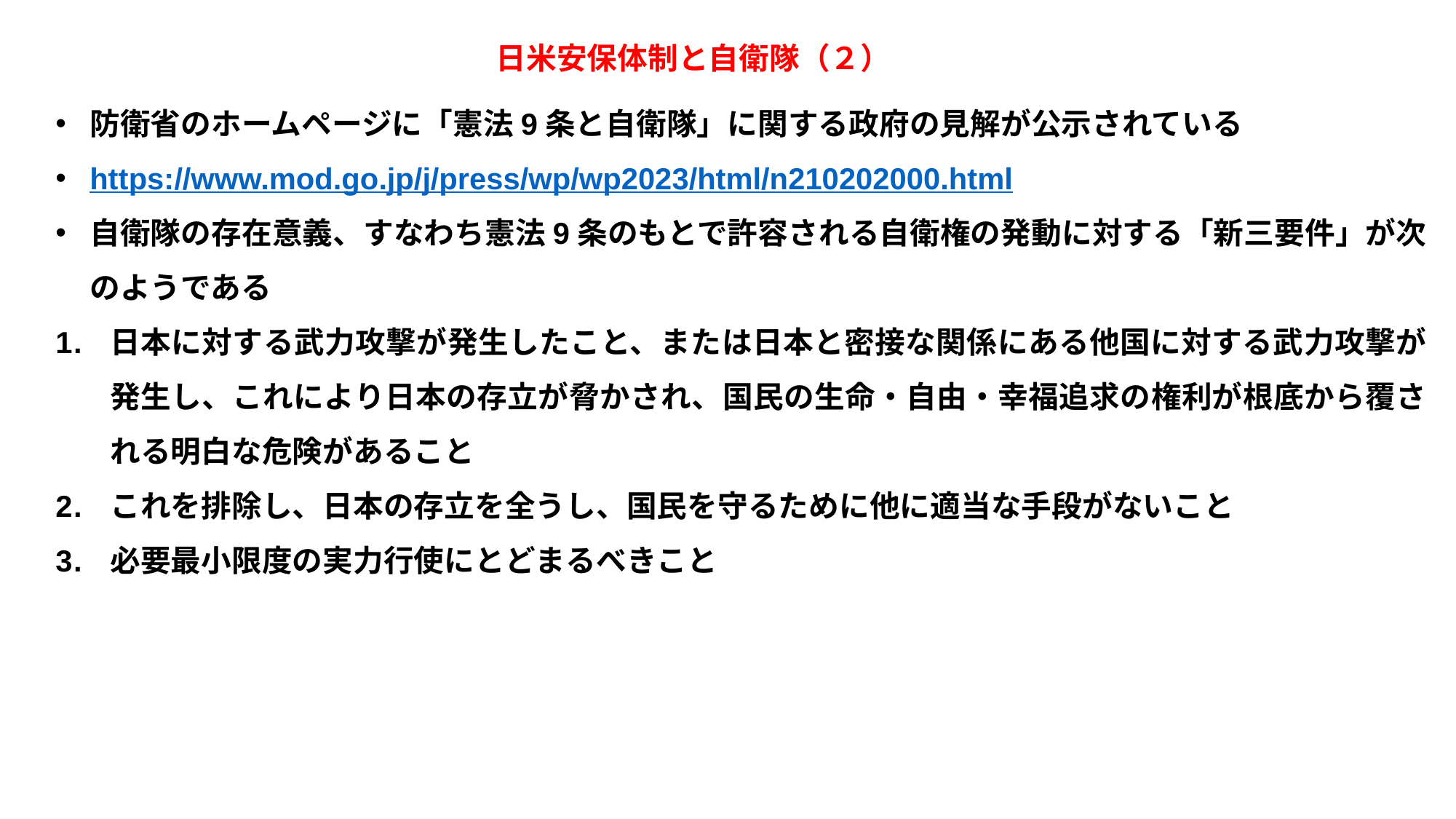

日米安保体制と自衛隊（２）
防衛省のホームページに「憲法9条と自衛隊」に関する政府の見解が公示されている
https://www.mod.go.jp/j/press/wp/wp2023/html/n210202000.html
自衛隊の存在意義、すなわち憲法9条のもとで許容される自衛権の発動に対する「新三要件」が次のようである
日本に対する武力攻撃が発生したこと、または日本と密接な関係にある他国に対する武力攻撃が発生し、これにより日本の存立が脅かされ、国民の生命・自由・幸福追求の権利が根底から覆される明白な危険があること
これを排除し、日本の存立を全うし、国民を守るために他に適当な手段がないこと
必要最小限度の実力行使にとどまるべきこと